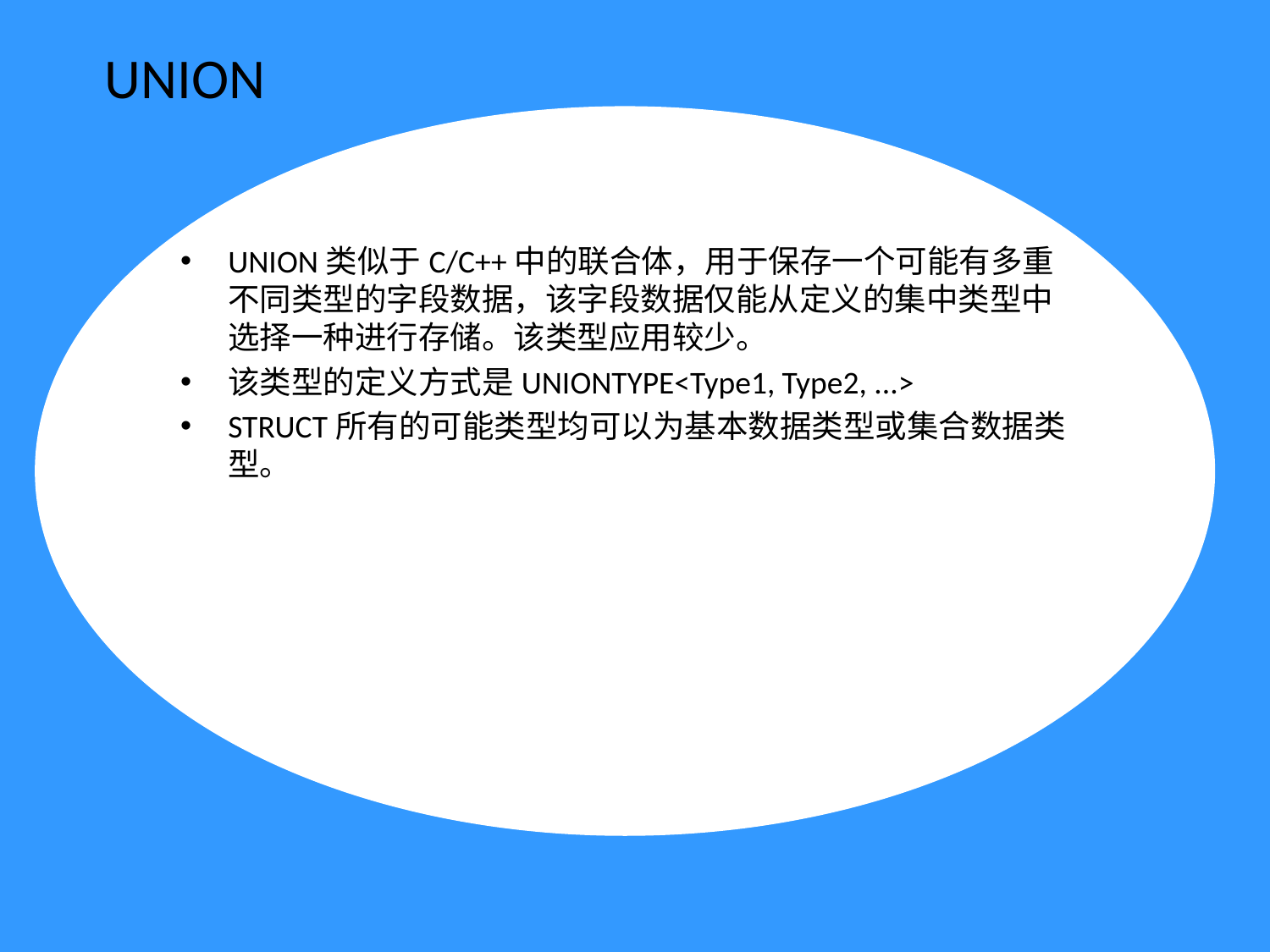

# UNION
UNION类似于C/C++中的联合体，用于保存一个可能有多重不同类型的字段数据，该字段数据仅能从定义的集中类型中选择一种进行存储。该类型应用较少。
该类型的定义方式是UNIONTYPE<Type1, Type2, ...>
STRUCT所有的可能类型均可以为基本数据类型或集合数据类型。